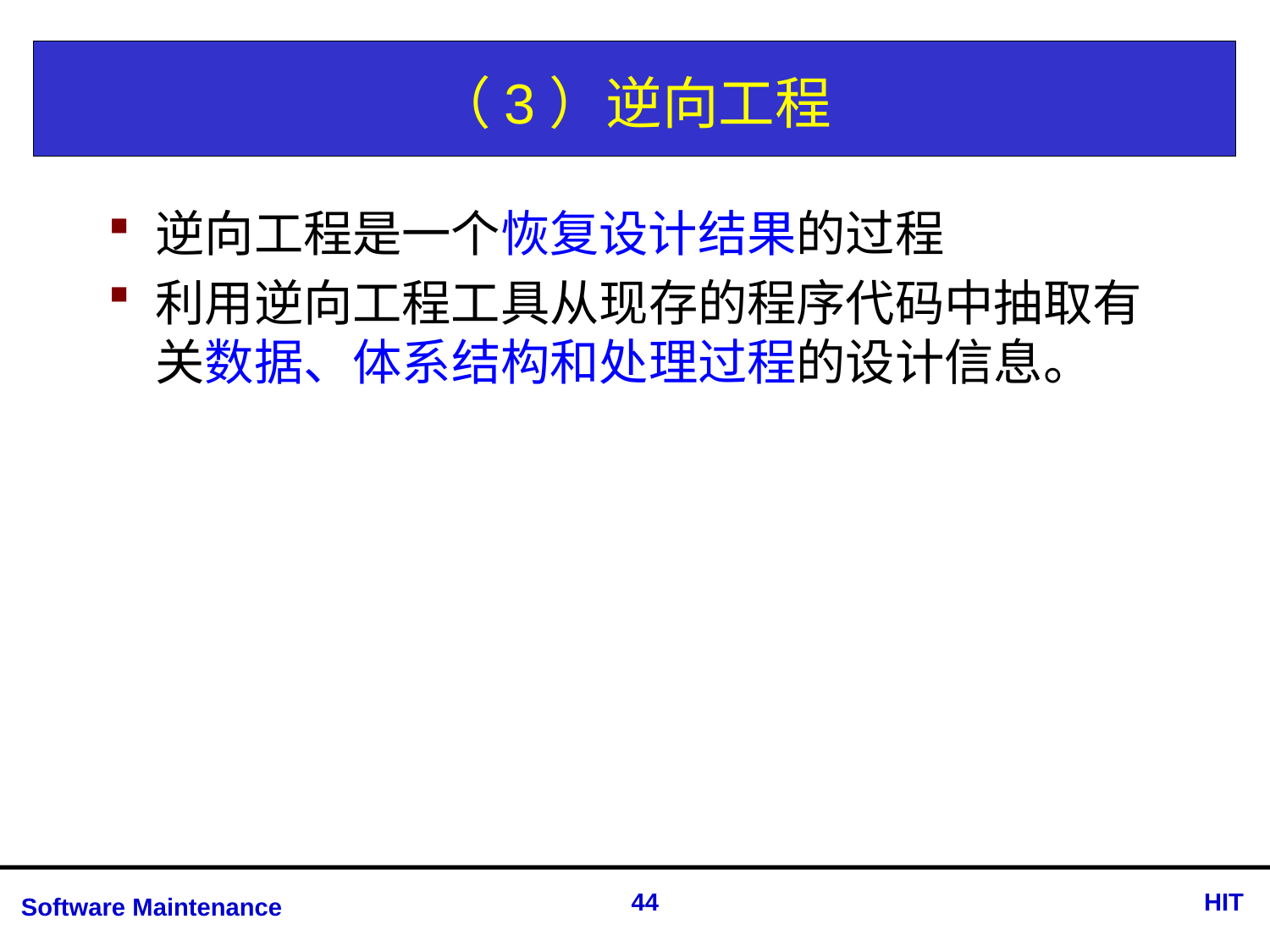

# （3）逆向工程
逆向工程是一个恢复设计结果的过程
利用逆向工程工具从现存的程序代码中抽取有关数据、体系结构和处理过程的设计信息。